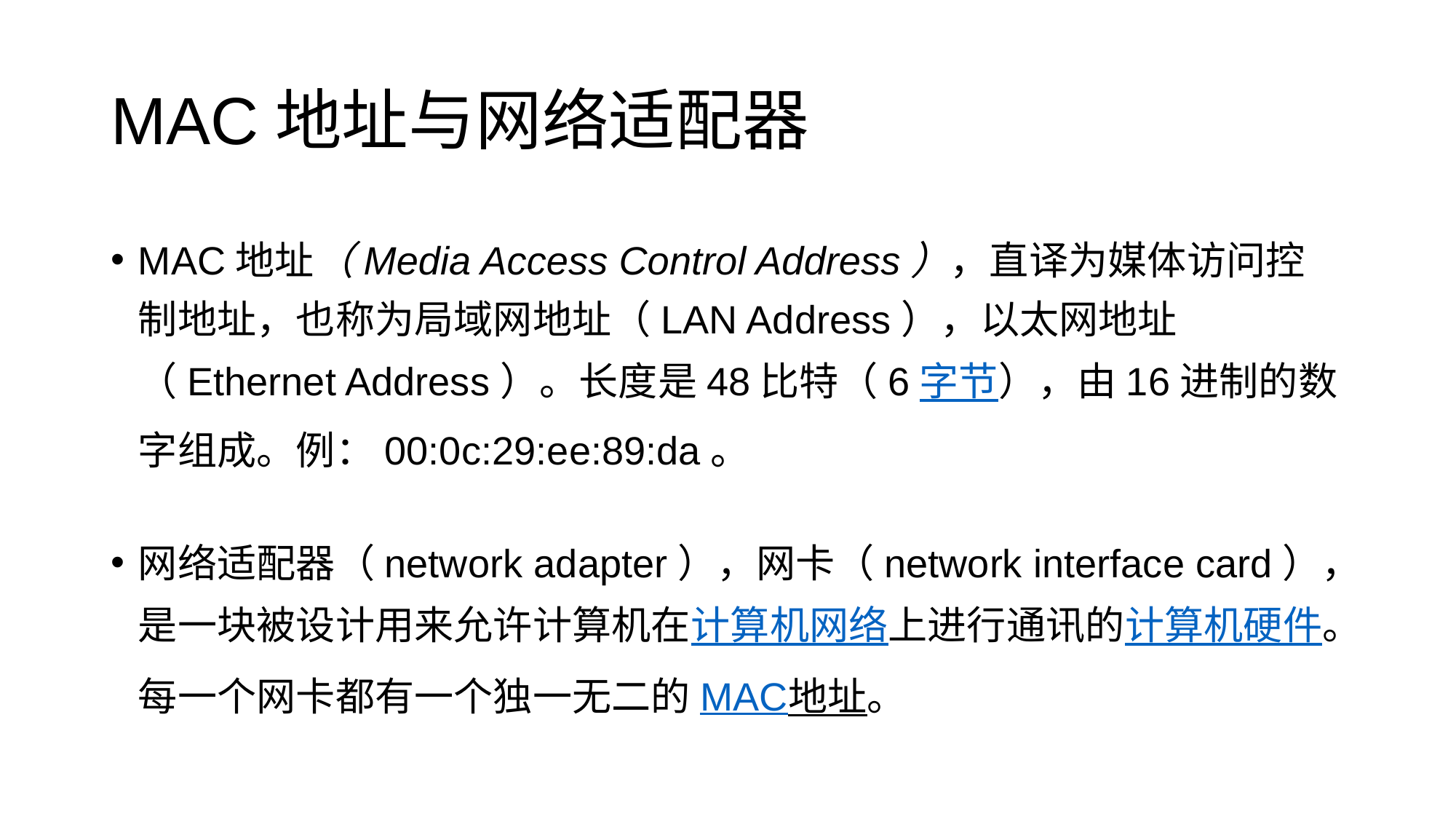

# MAC地址与网络适配器
MAC地址（Media Access Control Address），直译为媒体访问控制地址，也称为局域网地址（LAN Address），以太网地址（Ethernet Address）。长度是48比特（6字节），由16进制的数字组成。例：00:0c:29:ee:89:da。

网络适配器（network adapter），网卡（network interface card），是一块被设计用来允许计算机在计算机网络上进行通讯的计算机硬件。每一个网卡都有一个独一无二的MAC地址。